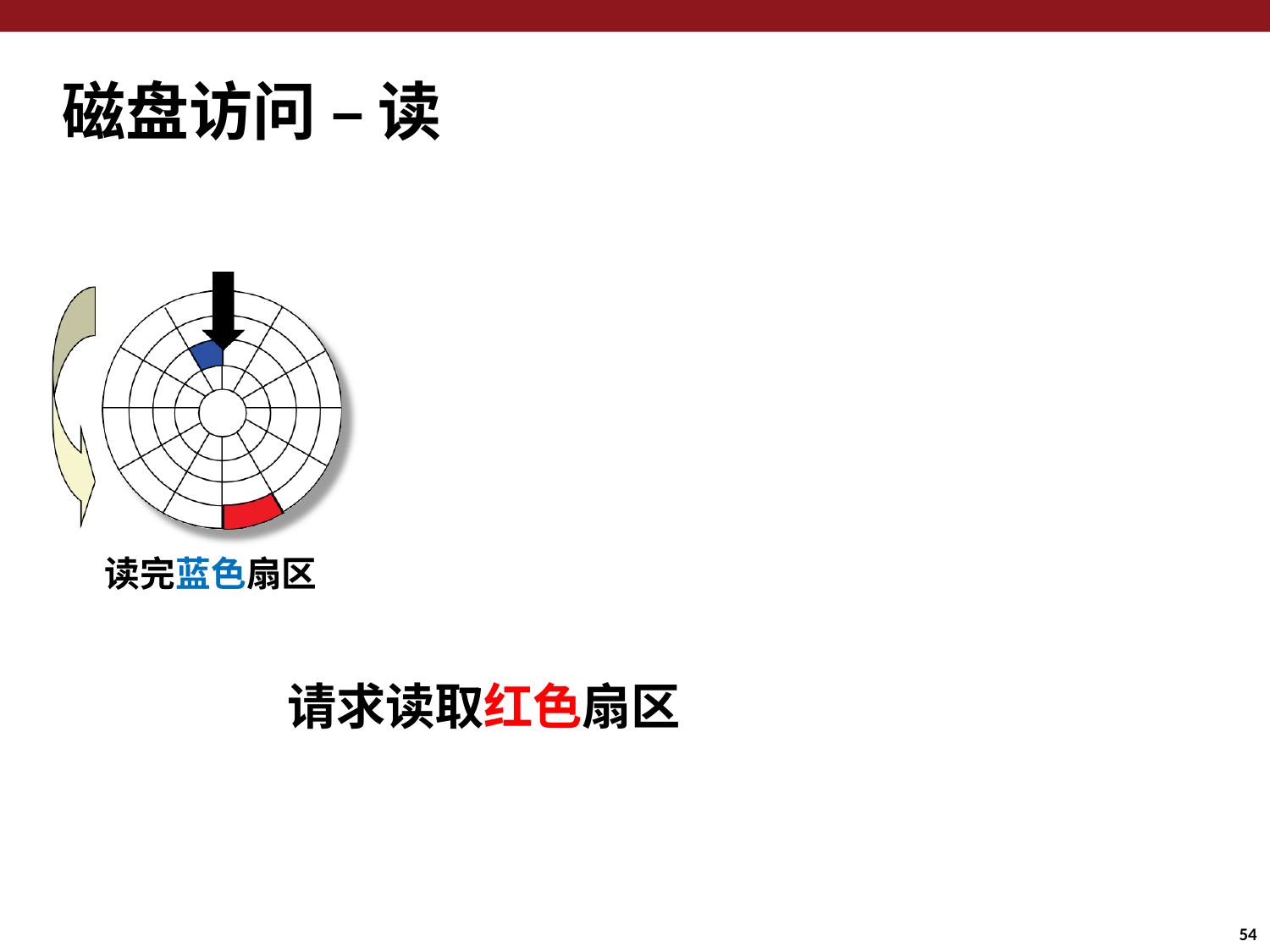

# 磁盘访问 – 读

读完蓝色扇区

请求读取红色扇区
54